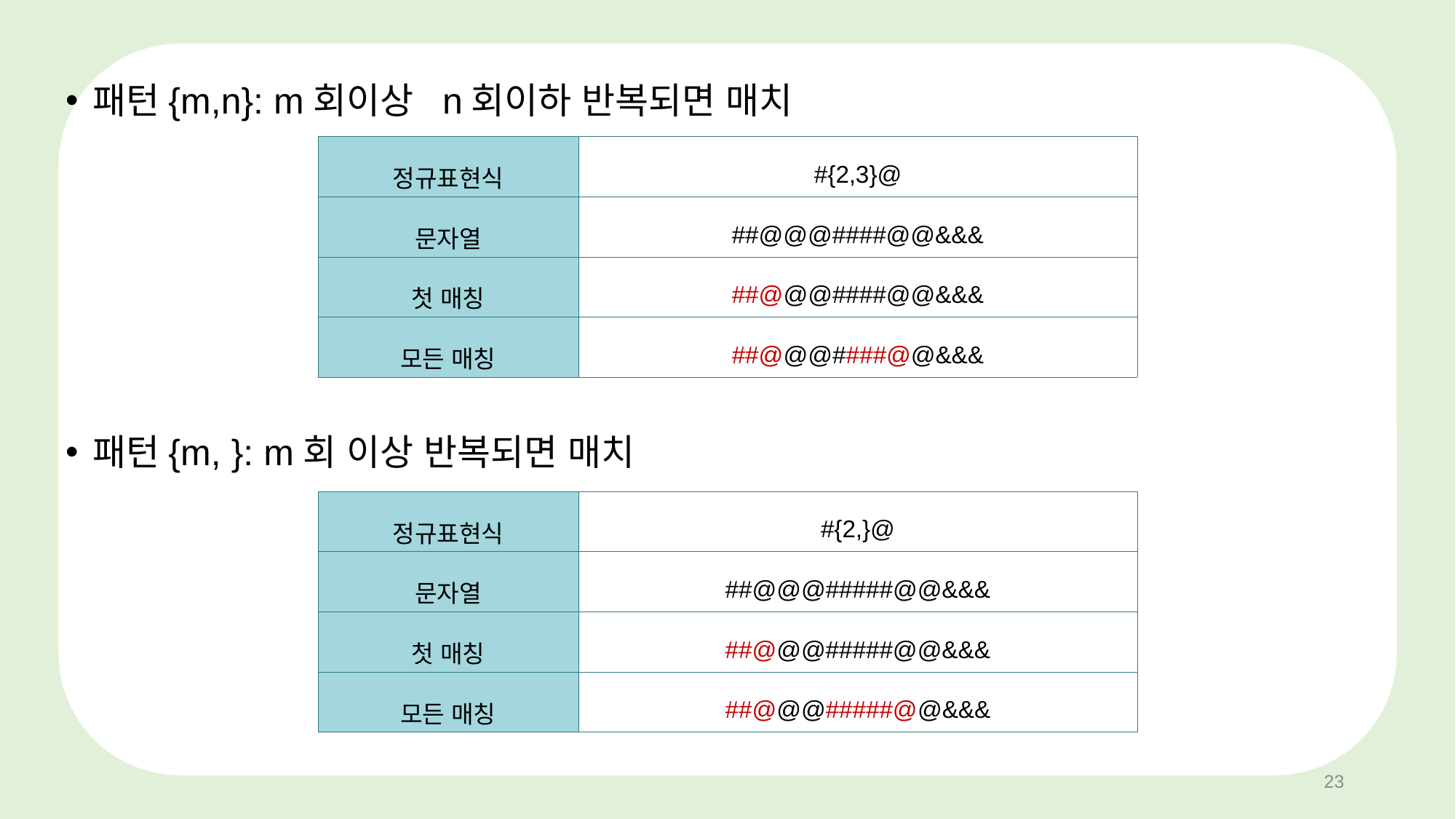

패턴{m,n}: m회이상  n회이하 반복되면 매치

패턴{m, }: m회 이상 반복되면 매치
| 정규표현식 | #{2,3}@ |
| --- | --- |
| 문자열 | ##@@@####@@&&& |
| 첫 매칭 | ##@@@####@@&&& |
| 모든 매칭 | ##@@@####@@&&& |

| 정규표현식 | #{2,}@ |
| --- | --- |
| 문자열 | ##@@@#####@@&&& |
| 첫 매칭 | ##@@@#####@@&&& |
| 모든 매칭 | ##@@@#####@@&&& |
23